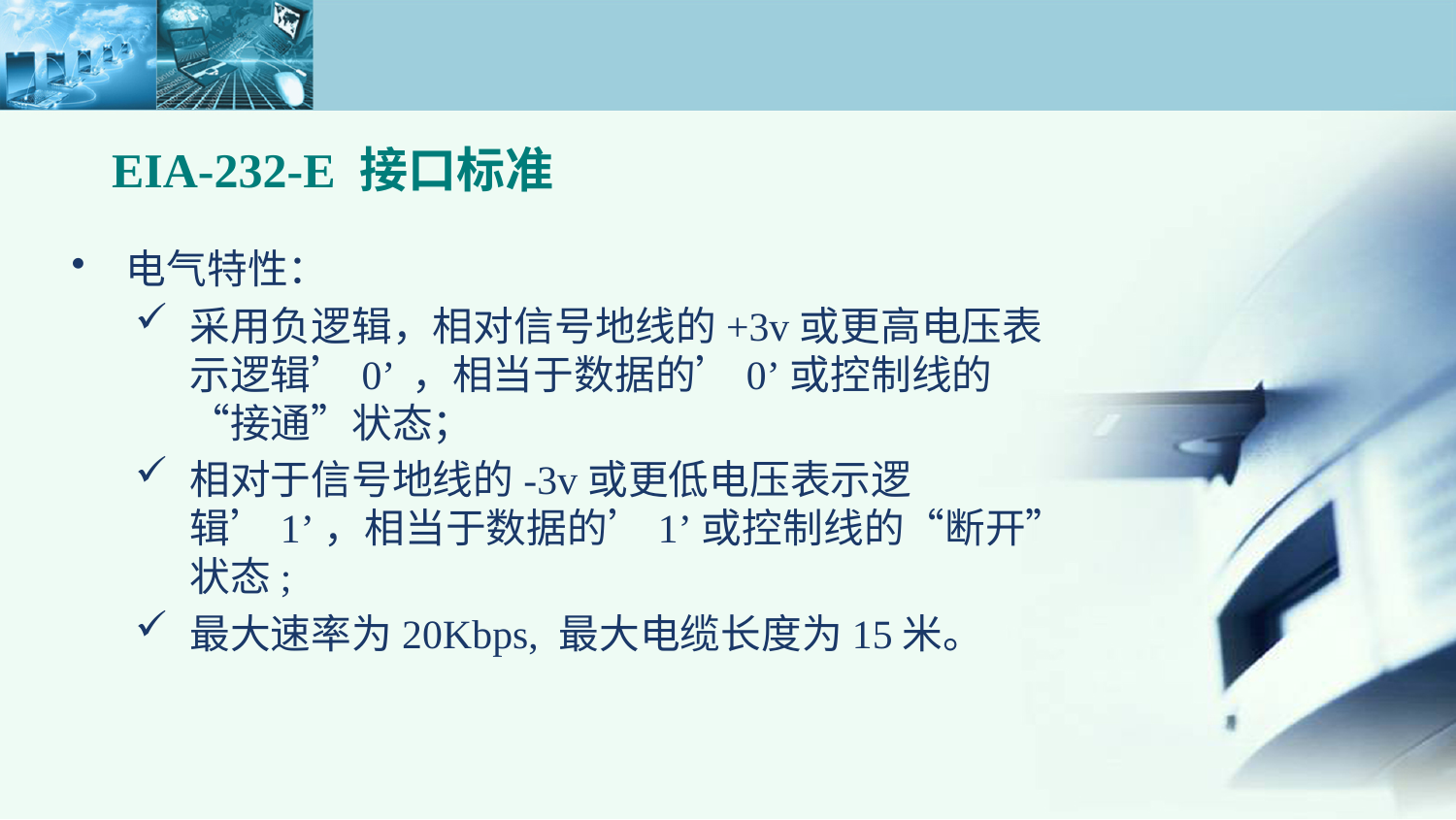

#
EIA-232-E 接口标准
电气特性：
采用负逻辑，相对信号地线的+3v或更高电压表示逻辑’0’ ，相当于数据的’0’或控制线的“接通”状态；
相对于信号地线的-3v或更低电压表示逻辑’1’，相当于数据的’1’或控制线的“断开”状态;
最大速率为20Kbps, 最大电缆长度为15米。